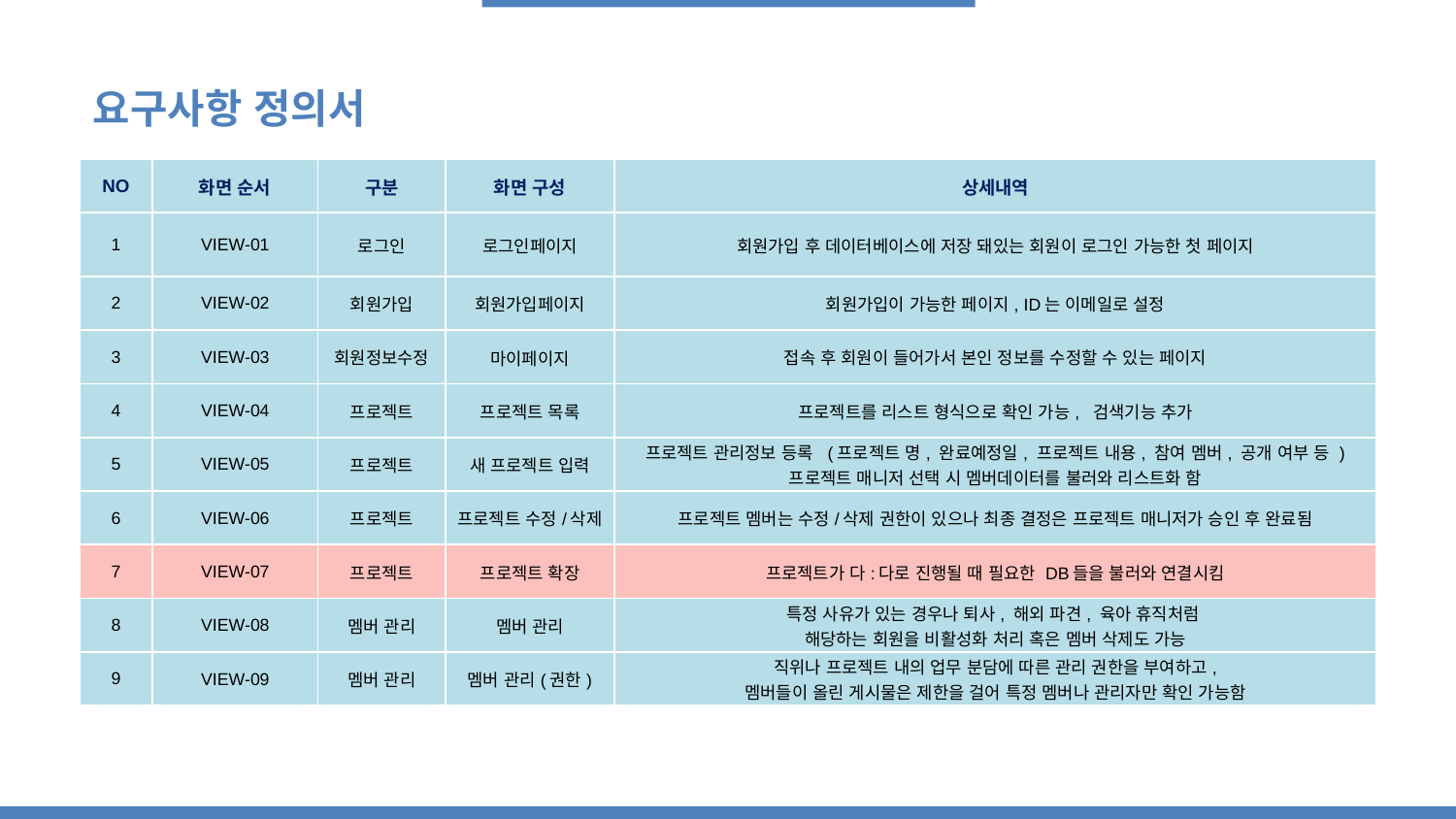

요구사항 정의서
| NO | 화면 순서 | 구분 | 화면 구성 | 상세내역 |
| --- | --- | --- | --- | --- |
| 1 | VIEW-01 | 로그인 | 로그인페이지 | 회원가입 후 데이터베이스에 저장 돼있는 회원이 로그인 가능한 첫 페이지 |
| 2 | VIEW-02 | 회원가입 | 회원가입페이지 | 회원가입이 가능한 페이지, ID는 이메일로 설정 |
| 3 | VIEW-03 | 회원정보수정 | 마이페이지 | 접속 후 회원이 들어가서 본인 정보를 수정할 수 있는 페이지 |
| 4 | VIEW-04 | 프로젝트 | 프로젝트 목록 | 프로젝트를 리스트 형식으로 확인 가능, 검색기능 추가 |
| 5 | VIEW-05 | 프로젝트 | 새 프로젝트 입력 | 프로젝트 관리정보 등록 (프로젝트 명, 완료예정일, 프로젝트 내용, 참여 멤버, 공개 여부 등 ) 프로젝트 매니저 선택 시 멤버데이터를 불러와 리스트화 함 |
| 6 | VIEW-06 | 프로젝트 | 프로젝트 수정/삭제 | 프로젝트 멤버는 수정/삭제 권한이 있으나 최종 결정은 프로젝트 매니저가 승인 후 완료됨 |
| 7 | VIEW-07 | 프로젝트 | 프로젝트 확장 | 프로젝트가 다:다로 진행될 때 필요한 DB들을 불러와 연결시킴 |
| 8 | VIEW-08 | 멤버 관리 | 멤버 관리 | 특정 사유가 있는 경우나 퇴사, 해외 파견, 육아 휴직처럼 해당하는 회원을 비활성화 처리 혹은 멤버 삭제도 가능 |
| 9 | VIEW-09 | 멤버 관리 | 멤버 관리(권한) | 직위나 프로젝트 내의 업무 분담에 따른 관리 권한을 부여하고, 멤버들이 올린 게시물은 제한을 걸어 특정 멤버나 관리자만 확인 가능함 |